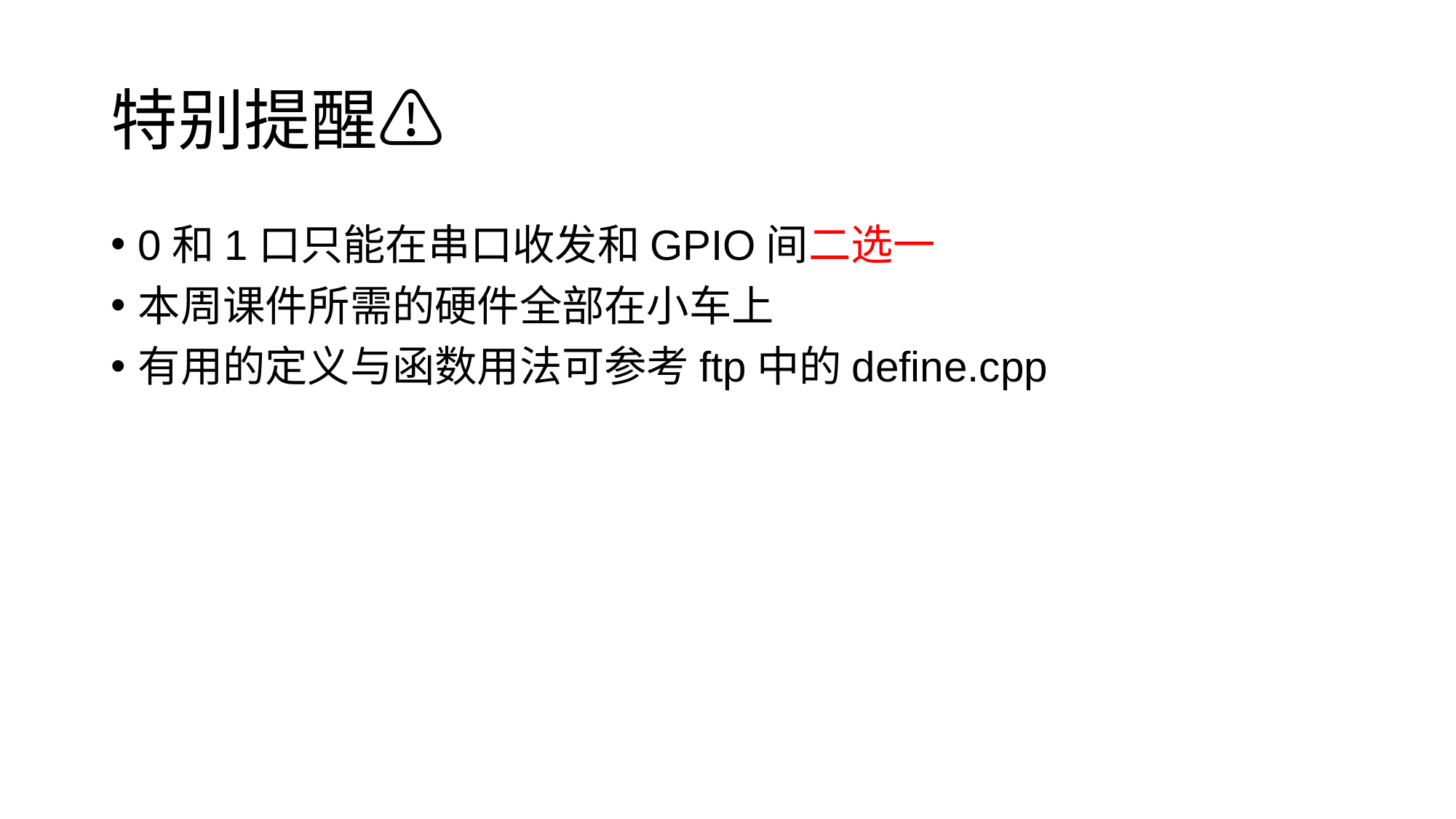

# 特别提醒⚠
0和1口只能在串口收发和GPIO间二选一
本周课件所需的硬件全部在小车上
有用的定义与函数用法可参考ftp中的define.cpp